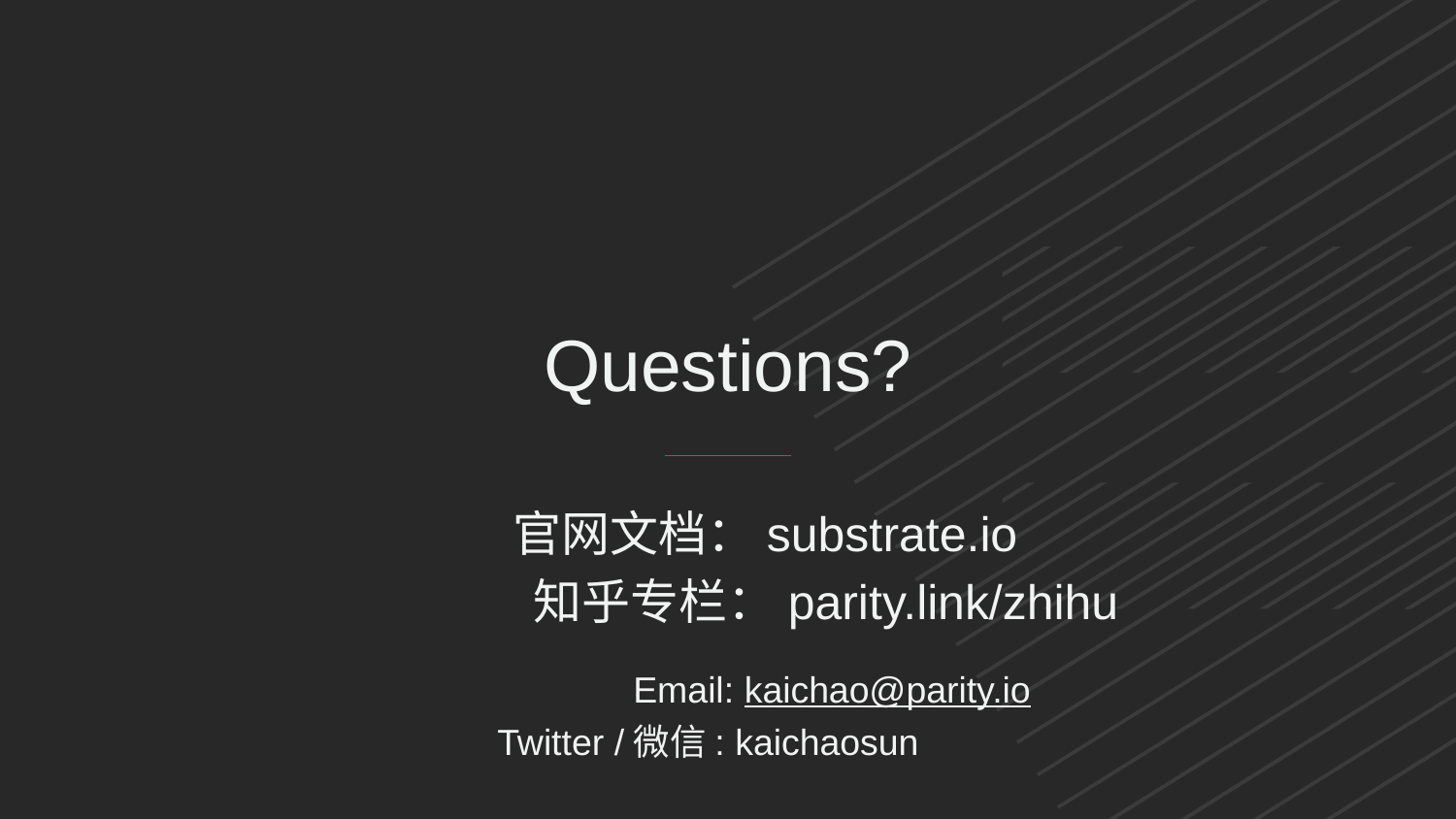

# Questions?
          官网文档：substrate.io
                 知乎专栏：parity.link/zhihu

                                              Email: kaichao@parity.io
                                     Twitter /微信: kaichaosun